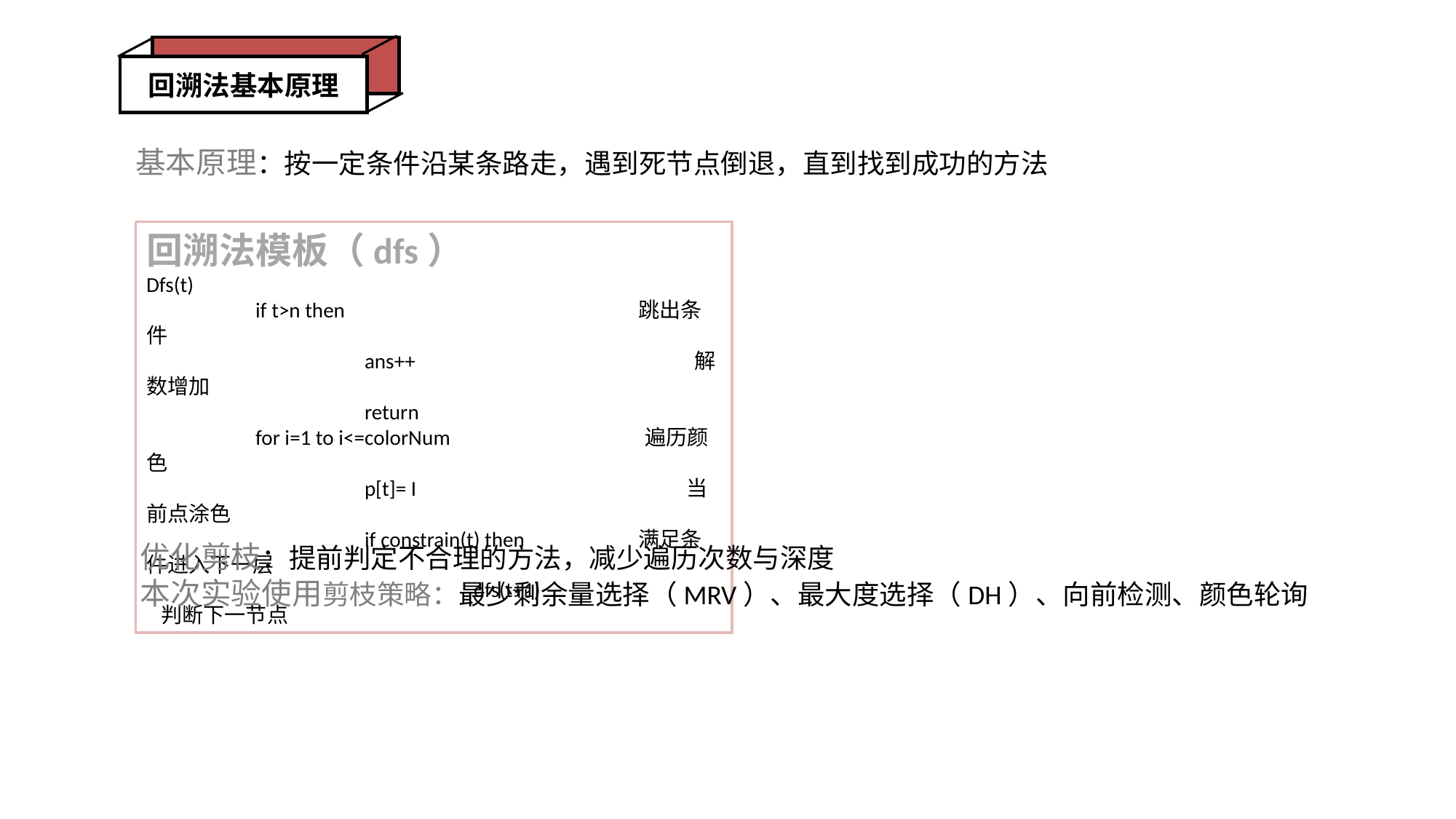

回溯法基本原理
基本原理：按一定条件沿某条路走，遇到死节点倒退，直到找到成功的方法
回溯法模板（dfs）
Dfs(t)
	if t>n then                                                             跳出条件
		ans++                                                          解数增加
		return
	for i=1 to i<=colorNum                                        遍历颜色
		p[t]= I                                                        当前点涂色
		if constrain(t) then                       满足条件进入下一层
			dfs(t+1)                                         判断下一节点
优化剪枝：提前判定不合理的方法，减少遍历次数与深度
本次实验使用剪枝策略：最少剩余量选择（MRV）、最大度选择（DH）、向前检测、颜色轮询